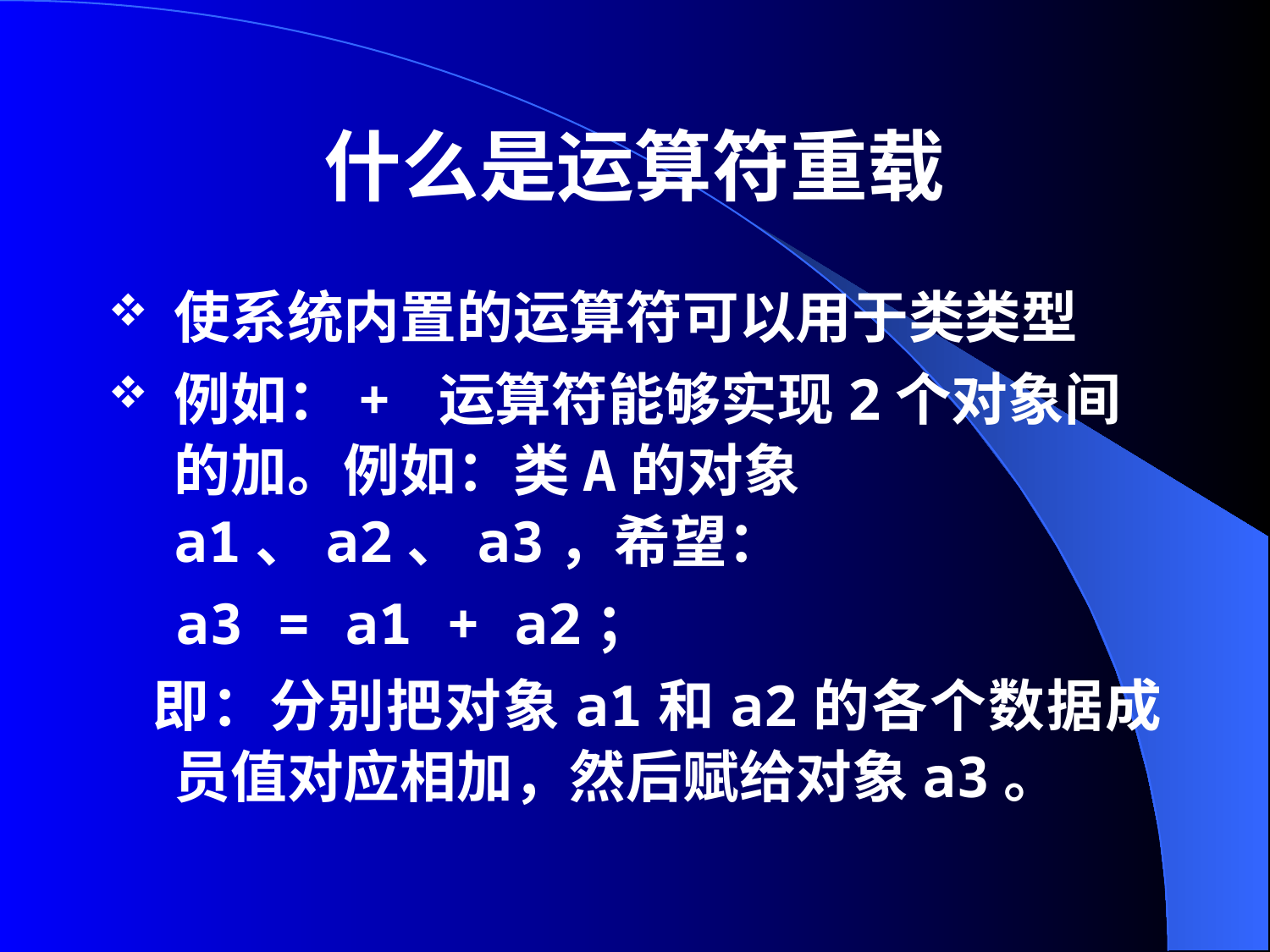

# 什么是运算符重载
使系统内置的运算符可以用于类类型
例如：+ 运算符能够实现2个对象间的加。例如：类A的对象a1、a2、a3，希望：
  a3 = a1 + a2；
  即：分别把对象a1和a2的各个数据成员值对应相加，然后赋给对象a3。